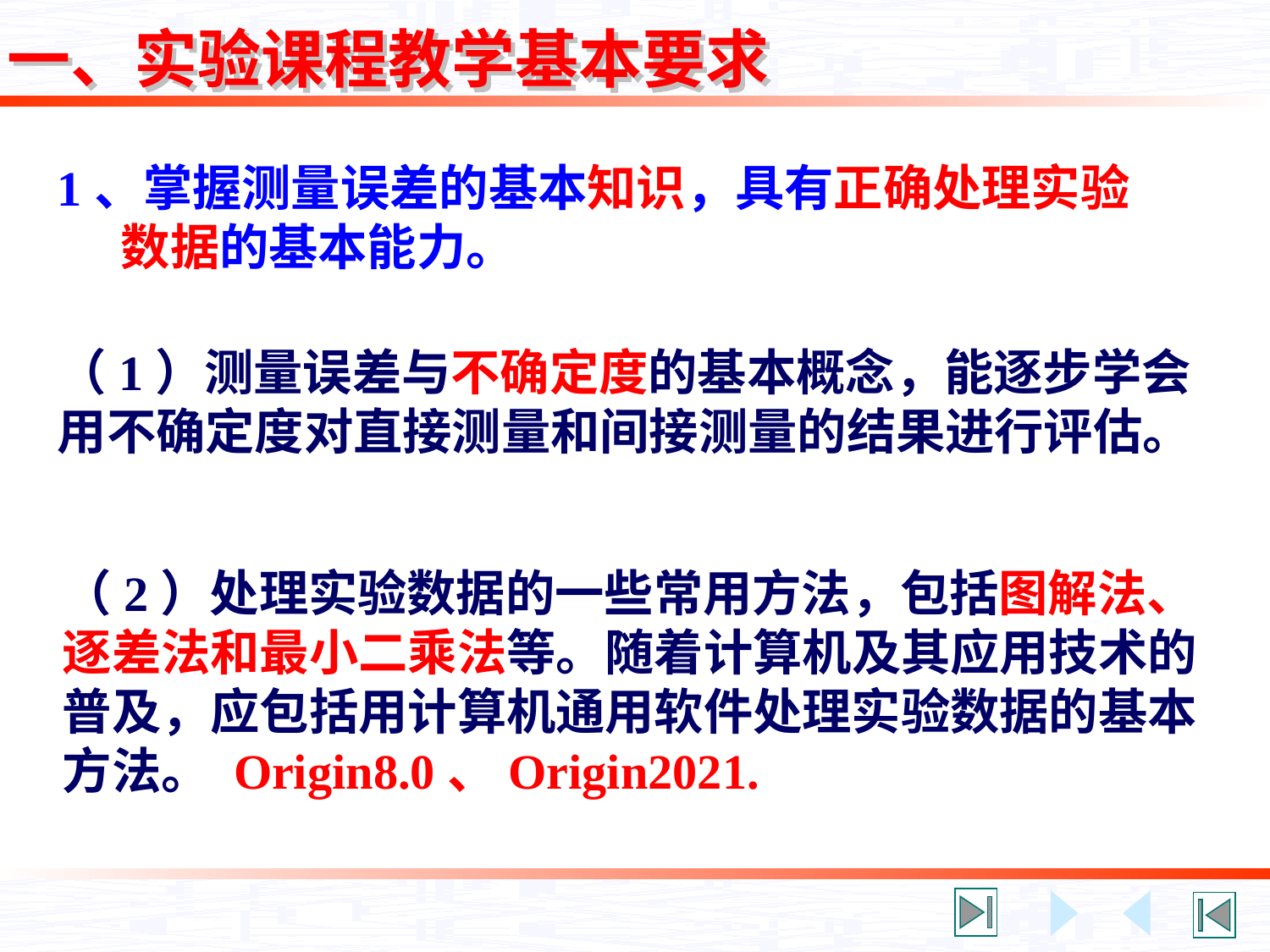

一、实验课程教学基本要求
1、掌握测量误差的基本知识，具有正确处理实验数据的基本能力。
（1）测量误差与不确定度的基本概念，能逐步学会用不确定度对直接测量和间接测量的结果进行评估。
（2）处理实验数据的一些常用方法，包括图解法、逐差法和最小二乘法等。随着计算机及其应用技术的普及，应包括用计算机通用软件处理实验数据的基本方法。 Origin8.0、Origin2021.